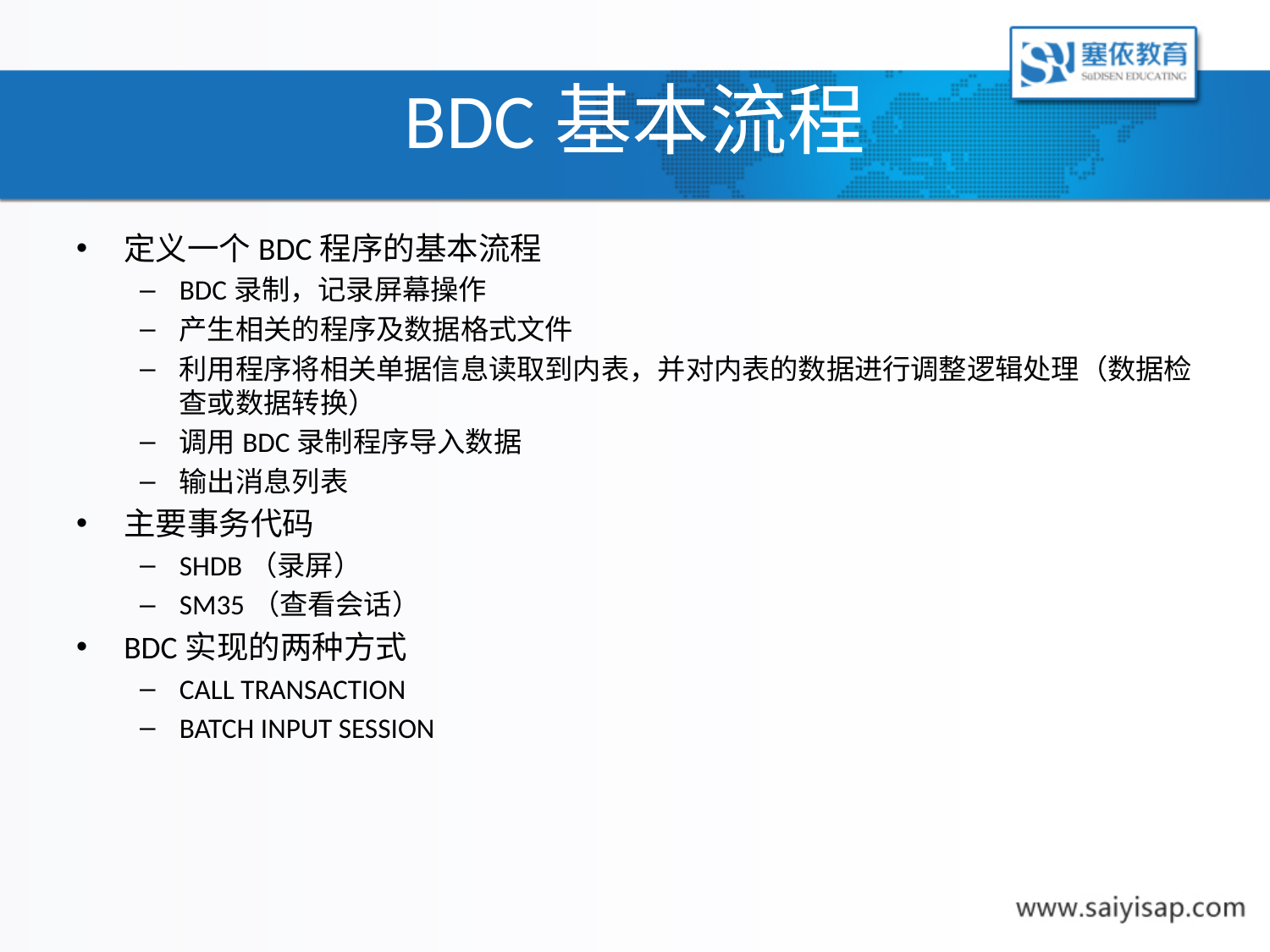

# BDC基本流程
定义一个BDC程序的基本流程
BDC录制，记录屏幕操作
产生相关的程序及数据格式文件
利用程序将相关单据信息读取到内表，并对内表的数据进行调整逻辑处理（数据检查或数据转换）
调用BDC录制程序导入数据
输出消息列表
主要事务代码
SHDB（录屏）
SM35（查看会话）
BDC实现的两种方式
CALL TRANSACTION
BATCH INPUT SESSION